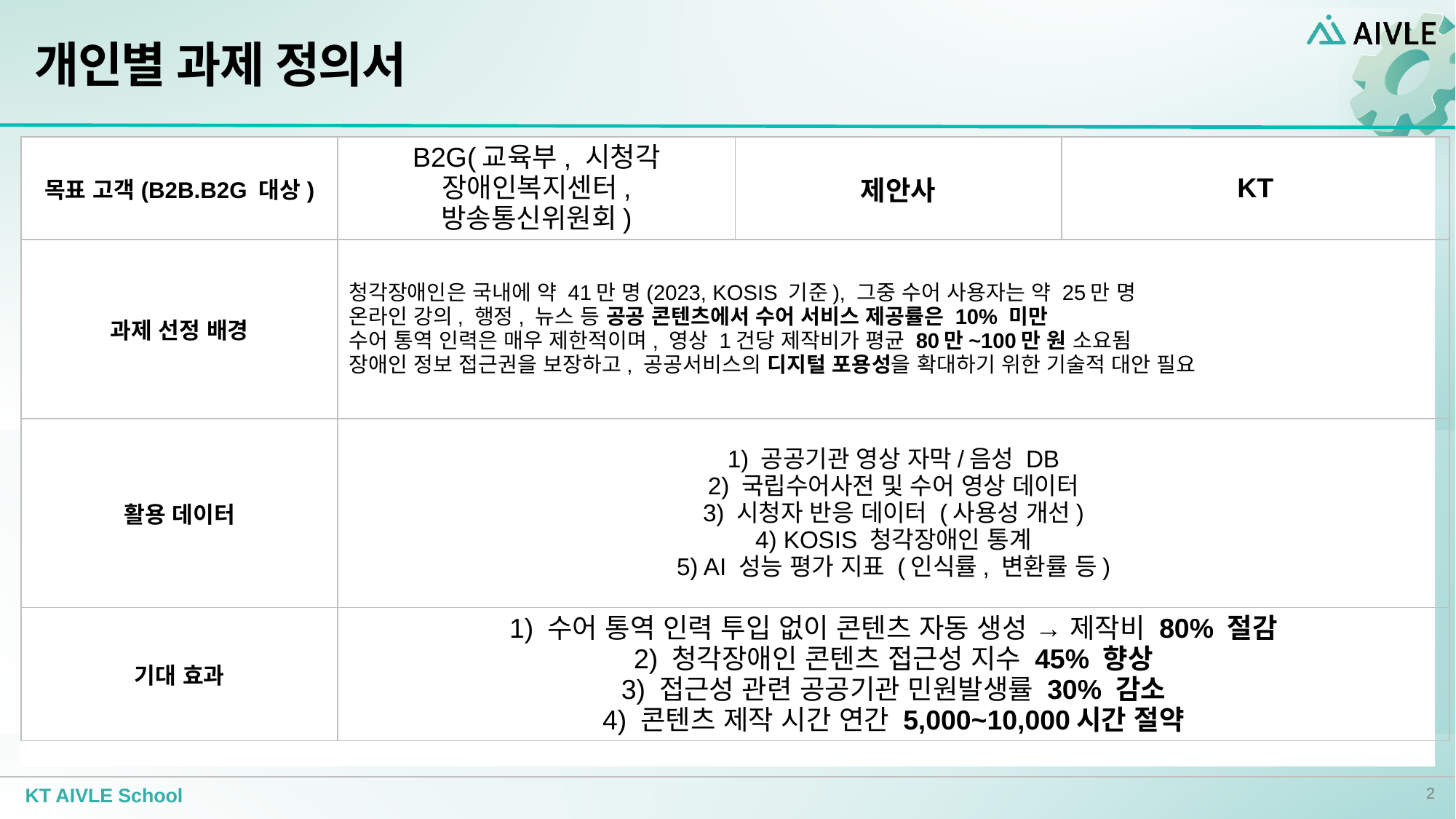

개인별 과제 정의서
| 목표 고객(B2B.B2G 대상) | B2G(교육부, 시청각 장애인복지센터, 방송통신위원회) | 제안사 | KT |
| --- | --- | --- | --- |
| 과제 선정 배경 | 청각장애인은 국내에 약 41만 명(2023, KOSIS 기준), 그중 수어 사용자는 약 25만 명 온라인 강의, 행정, 뉴스 등 공공 콘텐츠에서 수어 서비스 제공률은 10% 미만 수어 통역 인력은 매우 제한적이며, 영상 1건당 제작비가 평균 80만~100만 원 소요됨 장애인 정보 접근권을 보장하고, 공공서비스의 디지털 포용성을 확대하기 위한 기술적 대안 필요 |  |  |
| 활용 데이터 | 1) 공공기관 영상 자막/음성 DB 2) 국립수어사전 및 수어 영상 데이터 3) 시청자 반응 데이터 (사용성 개선) 4) KOSIS 청각장애인 통계 5) AI 성능 평가 지표 (인식률, 변환률 등) |  |  |
| 기대 효과 | 1) 수어 통역 인력 투입 없이 콘텐츠 자동 생성 → 제작비 80% 절감 2) 청각장애인 콘텐츠 접근성 지수 45% 향상 3) 접근성 관련 공공기관 민원발생률 30% 감소 4) 콘텐츠 제작 시간 연간 5,000~10,000시간 절약 |  |  |